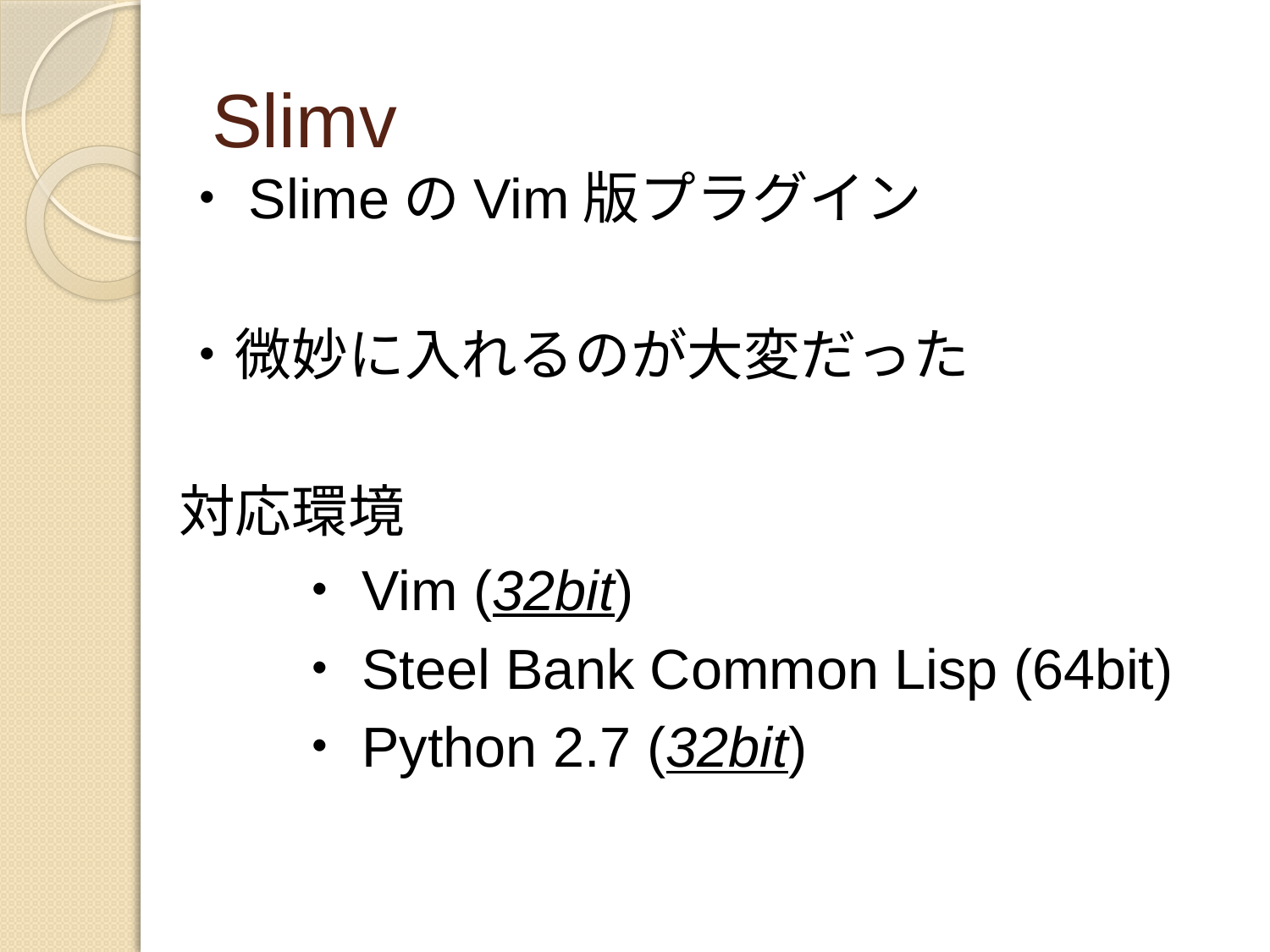

# Slimv
・SlimeのVim版プラグイン

・微妙に入れるのが大変だった

対応環境
　　・Vim (32bit)
　　・Steel Bank Common Lisp (64bit)
　　・Python 2.7 (32bit)